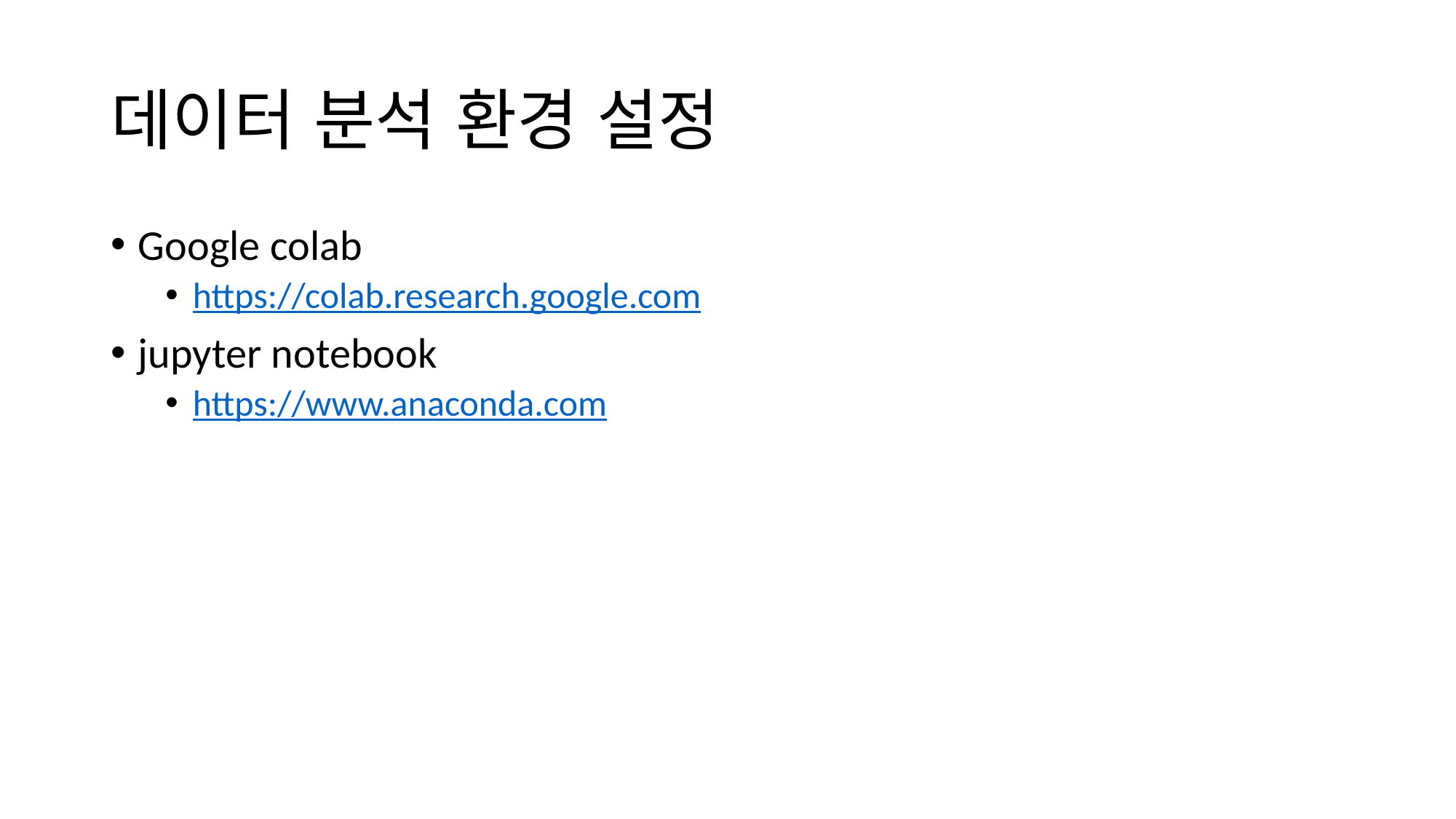

# 데이터 분석 환경 설정
Google colab
https://colab.research.google.com
jupyter notebook
https://www.anaconda.com